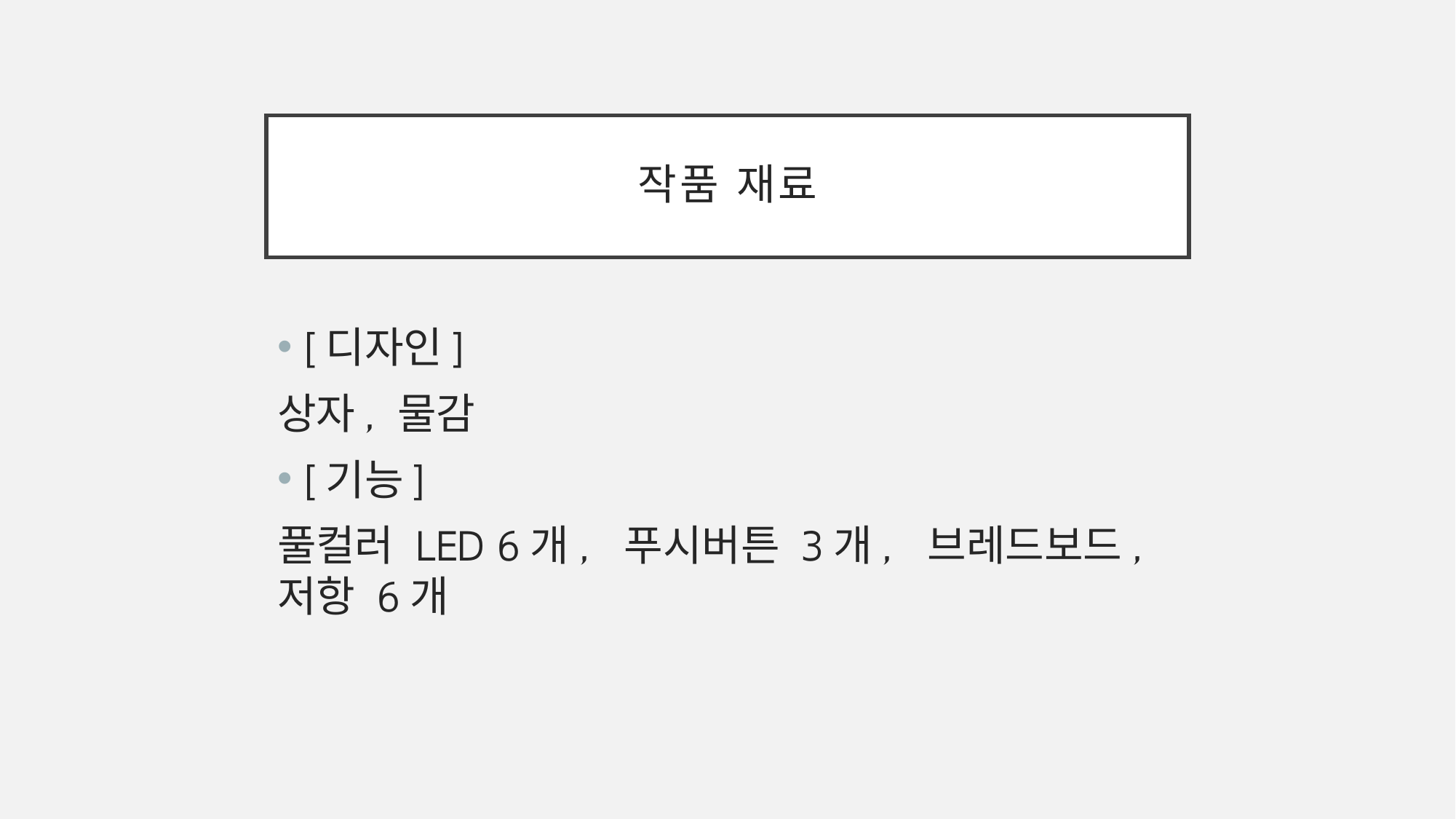

# 작품 재료
[디자인]
상자, 물감
[기능]
풀컬러 LED 6개,  푸시버튼 3개,  브레드보드,  저항 6개